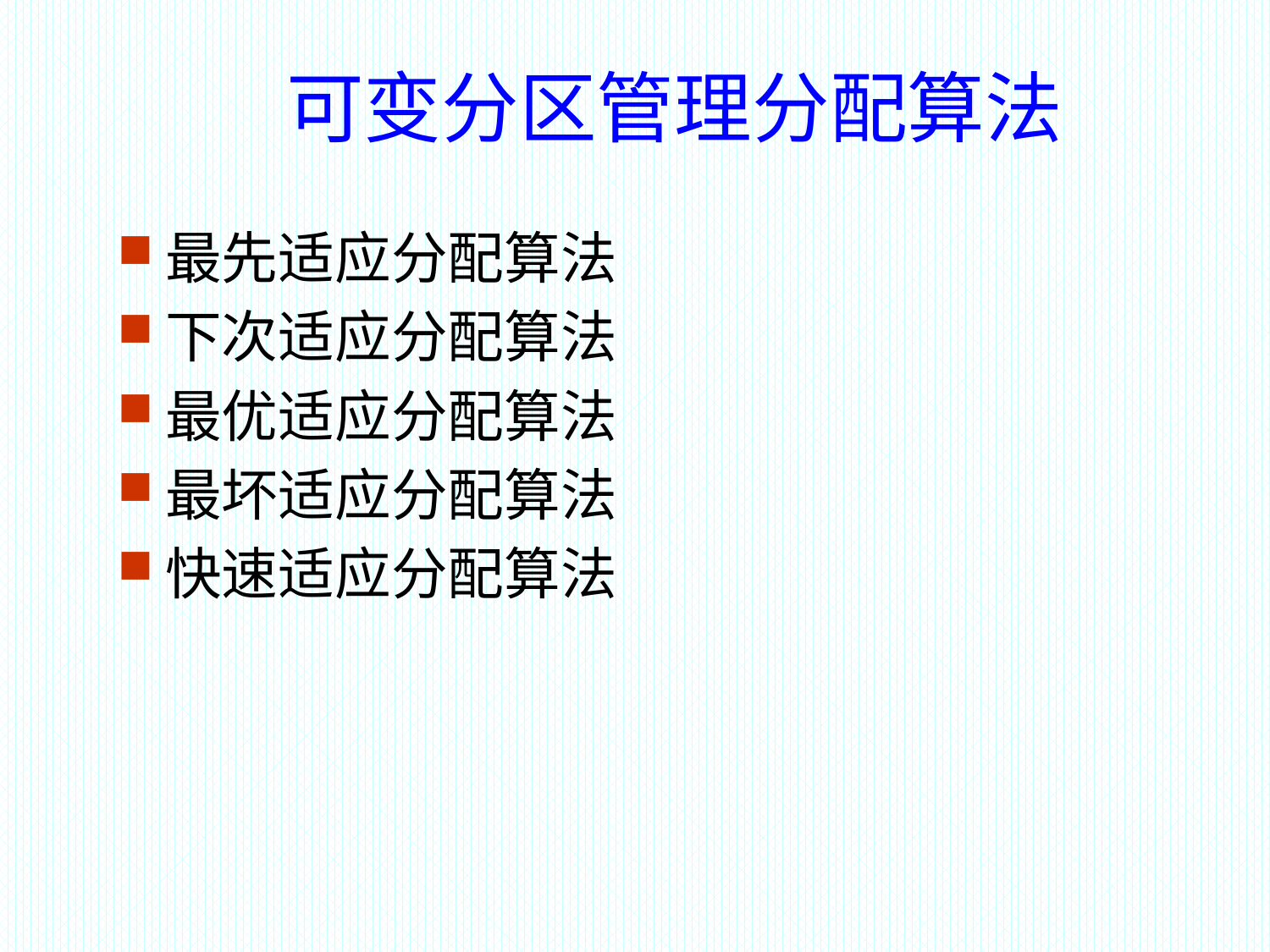

可变分区管理分配算法
最先适应分配算法
下次适应分配算法
最优适应分配算法
最坏适应分配算法
快速适应分配算法